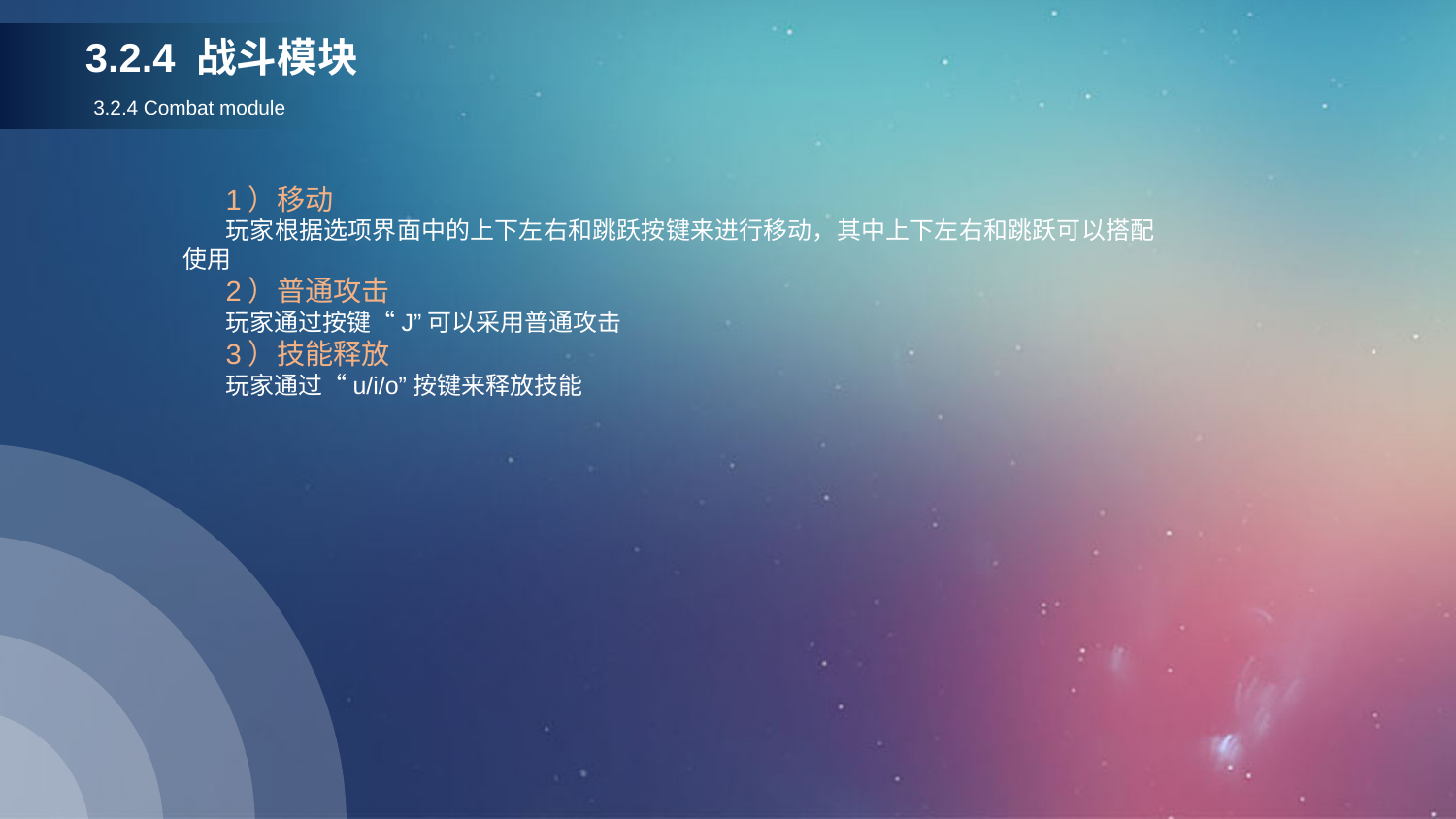

3.2.4 战斗模块
3.2.4 Combat module
1）移动
玩家根据选项界面中的上下左右和跳跃按键来进行移动，其中上下左右和跳跃可以搭配使用
2）普通攻击
玩家通过按键“J”可以采用普通攻击
3）技能释放
玩家通过“u/i/o”按键来释放技能